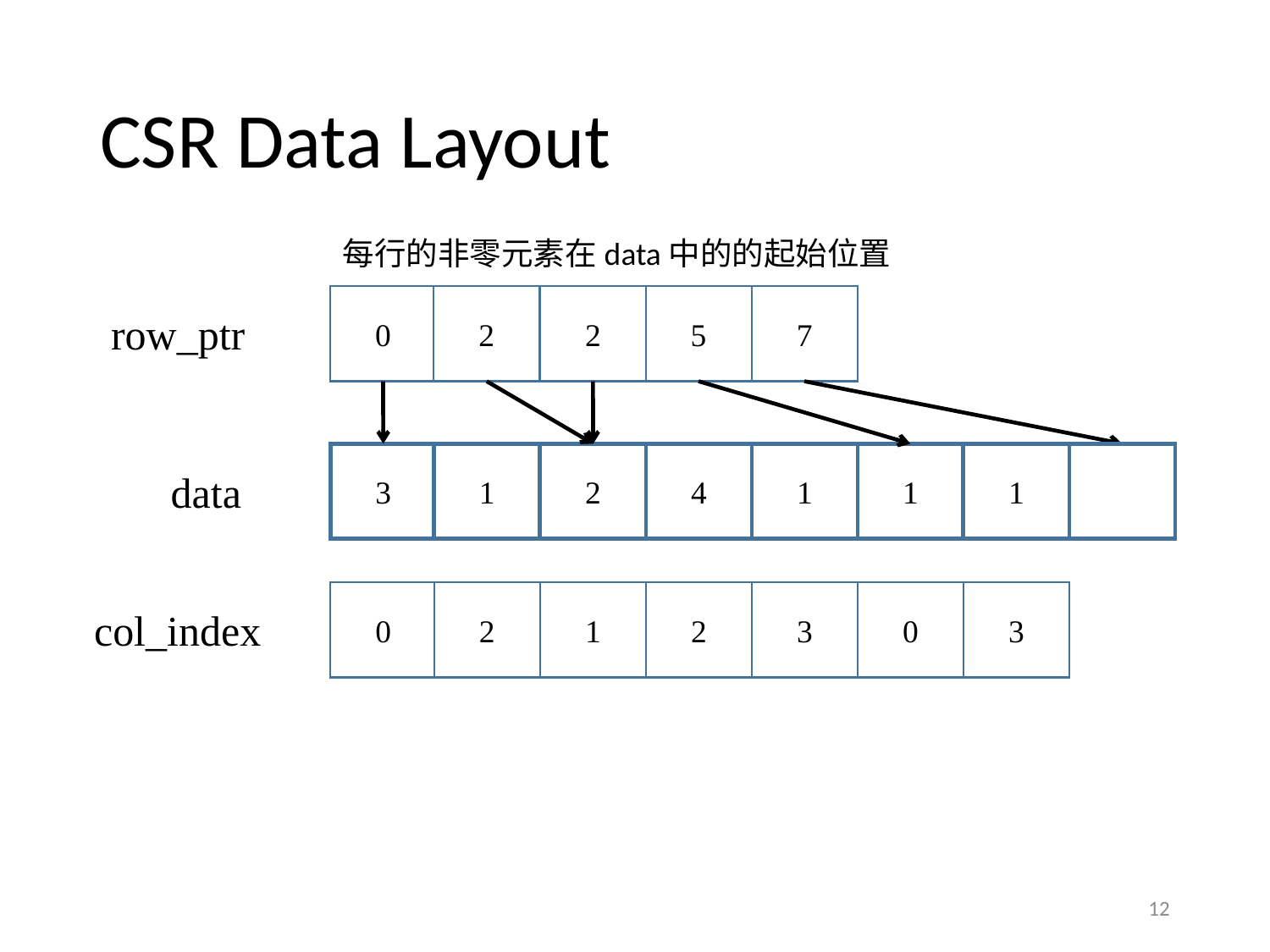

# CSR Data Layout
每行的非零元素在data中的的起始位置
0
2
2
5
7
row_ptr
3
1
2
4
1
1
1

data
0
2
1
2
3
0
3
col_index
12